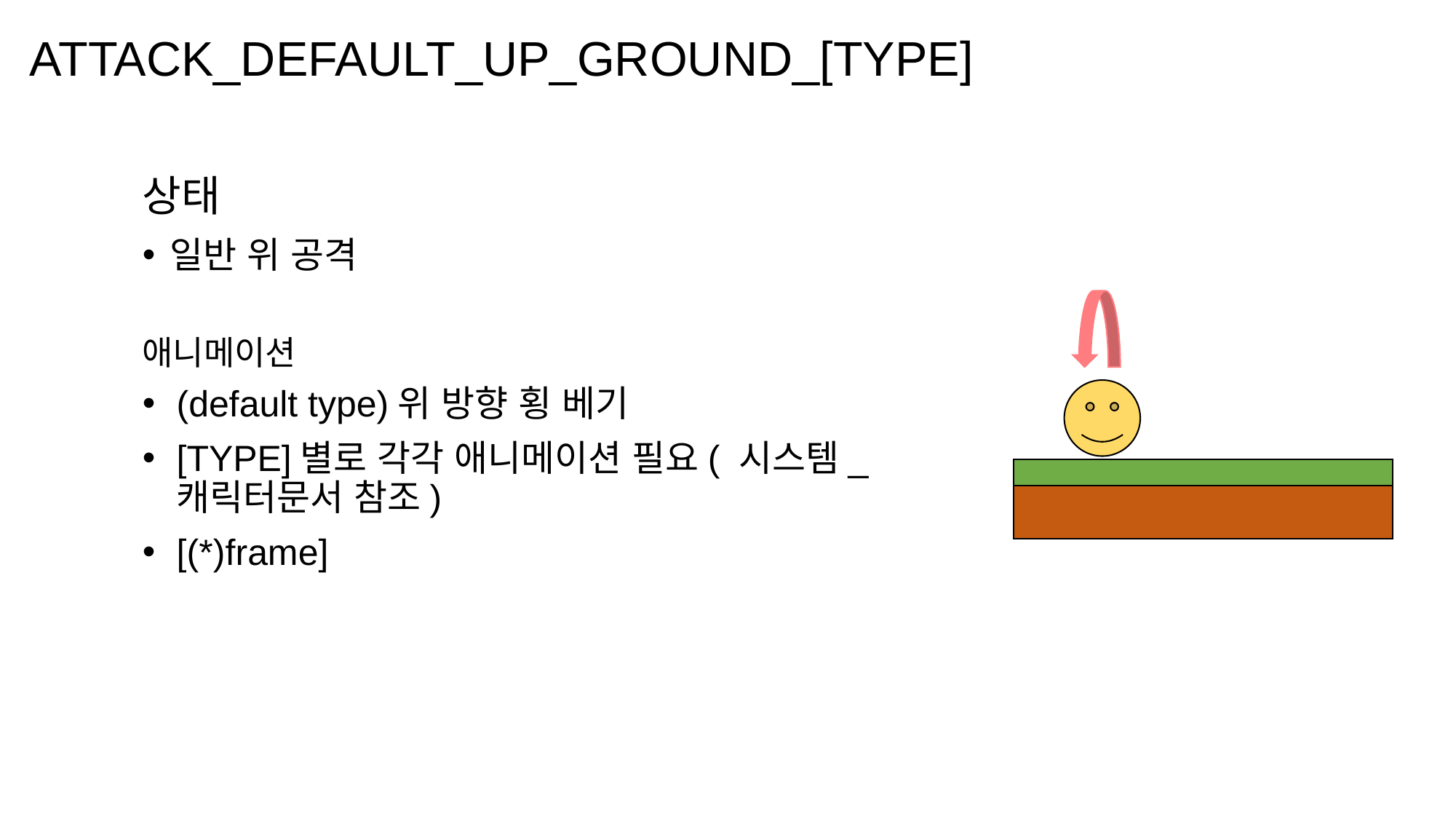

# ATTACK_DEFAULT_UP_GROUND_[TYPE]
상태
일반 위 공격

애니메이션

(default type)위 방향 횡 베기
[TYPE]별로 각각 애니메이션 필요( 시스템_캐릭터문서 참조)
[(*)frame]